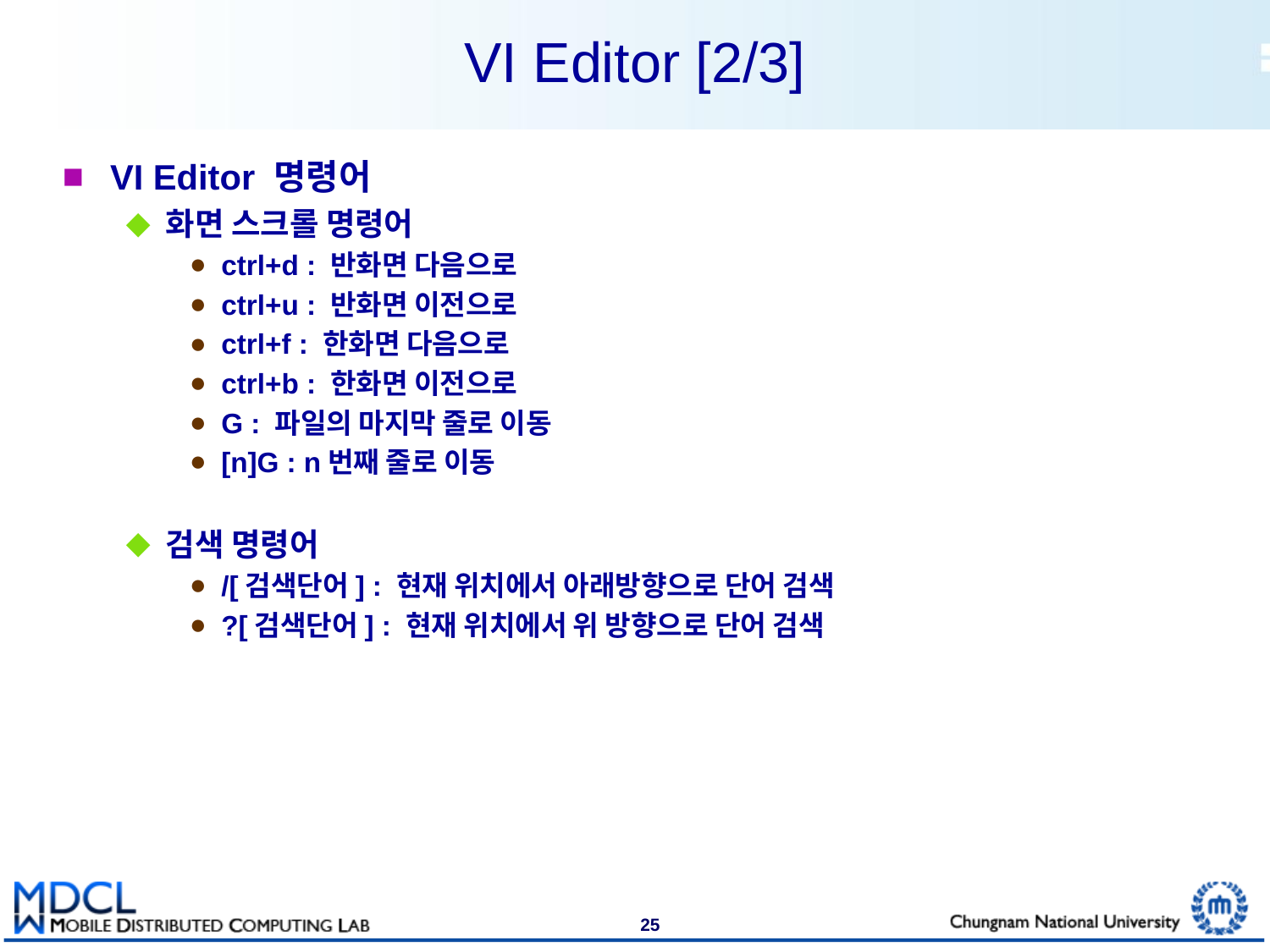

# VI Editor [2/3]
VI Editor 명령어
화면 스크롤 명령어
ctrl+d : 반화면 다음으로
ctrl+u : 반화면 이전으로
ctrl+f : 한화면 다음으로
ctrl+b : 한화면 이전으로
G : 파일의 마지막 줄로 이동
[n]G : n번째 줄로 이동

검색 명령어
/[검색단어] : 현재 위치에서 아래방향으로 단어 검색
?[검색단어] : 현재 위치에서 위 방향으로 단어 검색